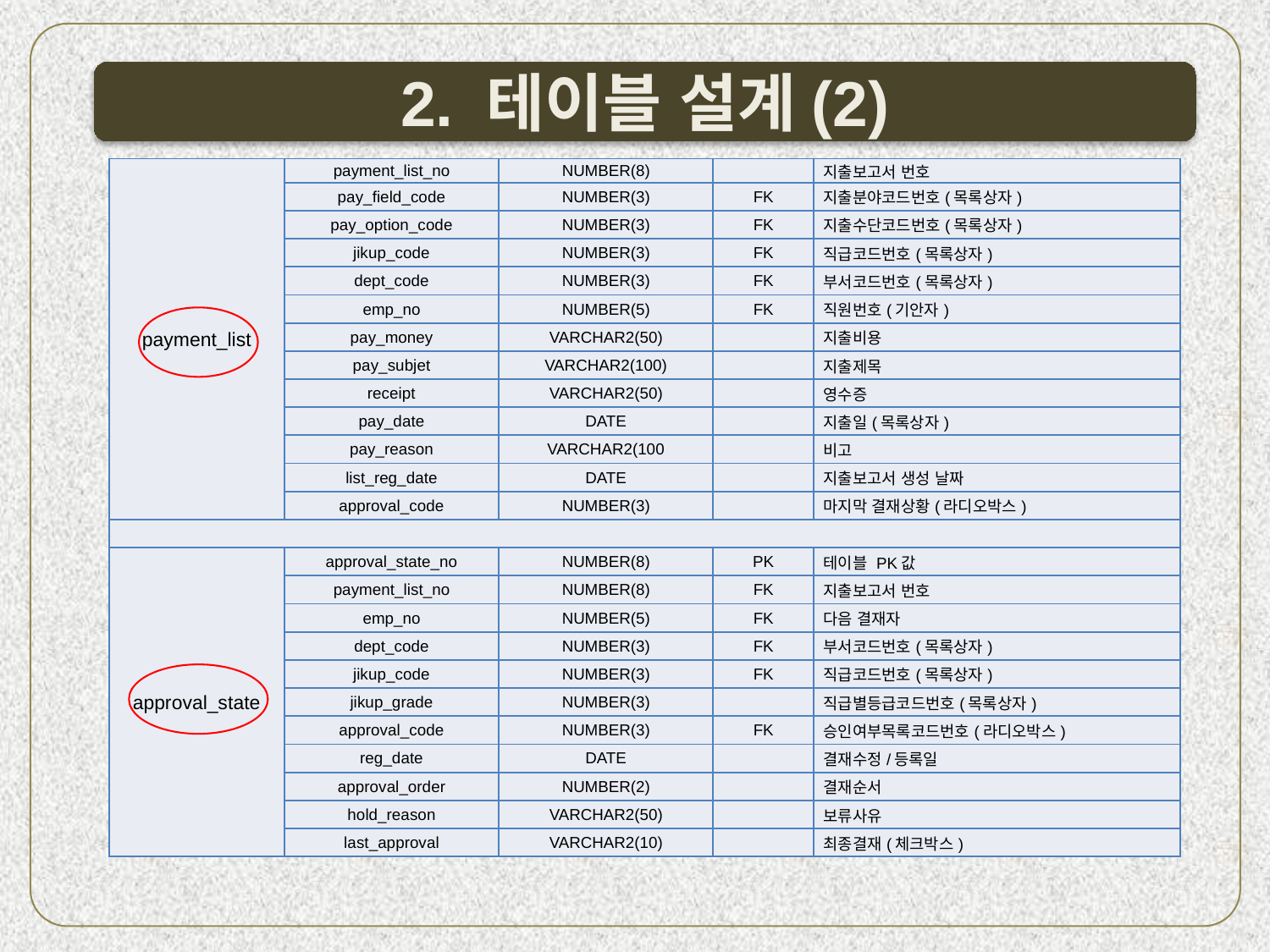

2. 테이블 설계(2)
| payment\_list | payment\_list\_no | NUMBER(8) |  | 지출보고서 번호 |
| --- | --- | --- | --- | --- |
|  | pay\_field\_code | NUMBER(3) | FK | 지출분야코드번호(목록상자) |
|  | pay\_option\_code | NUMBER(3) | FK | 지출수단코드번호(목록상자) |
|  | jikup\_code | NUMBER(3) | FK | 직급코드번호(목록상자) |
|  | dept\_code | NUMBER(3) | FK | 부서코드번호(목록상자) |
|  | emp\_no | NUMBER(5) | FK | 직원번호(기안자) |
|  | pay\_money | VARCHAR2(50) |  | 지출비용 |
|  | pay\_subjet | VARCHAR2(100) |  | 지출제목 |
|  | receipt | VARCHAR2(50) |  | 영수증 |
|  | pay\_date | DATE |  | 지출일(목록상자) |
|  | pay\_reason | VARCHAR2(100 |  | 비고 |
|  | list\_reg\_date | DATE |  | 지출보고서 생성 날짜 |
|  | approval\_code | NUMBER(3) |  | 마지막 결재상황(라디오박스) |
|  |  |  |  |  |
| approval\_state | approval\_state\_no | NUMBER(8) | PK | 테이블 PK값 |
|  | payment\_list\_no | NUMBER(8) | FK | 지출보고서 번호 |
|  | emp\_no | NUMBER(5) | FK | 다음 결재자 |
|  | dept\_code | NUMBER(3) | FK | 부서코드번호(목록상자) |
|  | jikup\_code | NUMBER(3) | FK | 직급코드번호(목록상자) |
|  | jikup\_grade | NUMBER(3) |  | 직급별등급코드번호(목록상자) |
|  | approval\_code | NUMBER(3) | FK | 승인여부목록코드번호(라디오박스) |
|  | reg\_date | DATE |  | 결재수정/등록일 |
|  | approval\_order | NUMBER(2) |  | 결재순서 |
|  | hold\_reason | VARCHAR2(50) |  | 보류사유 |
|  | last\_approval | VARCHAR2(10) |  | 최종결재(체크박스) |